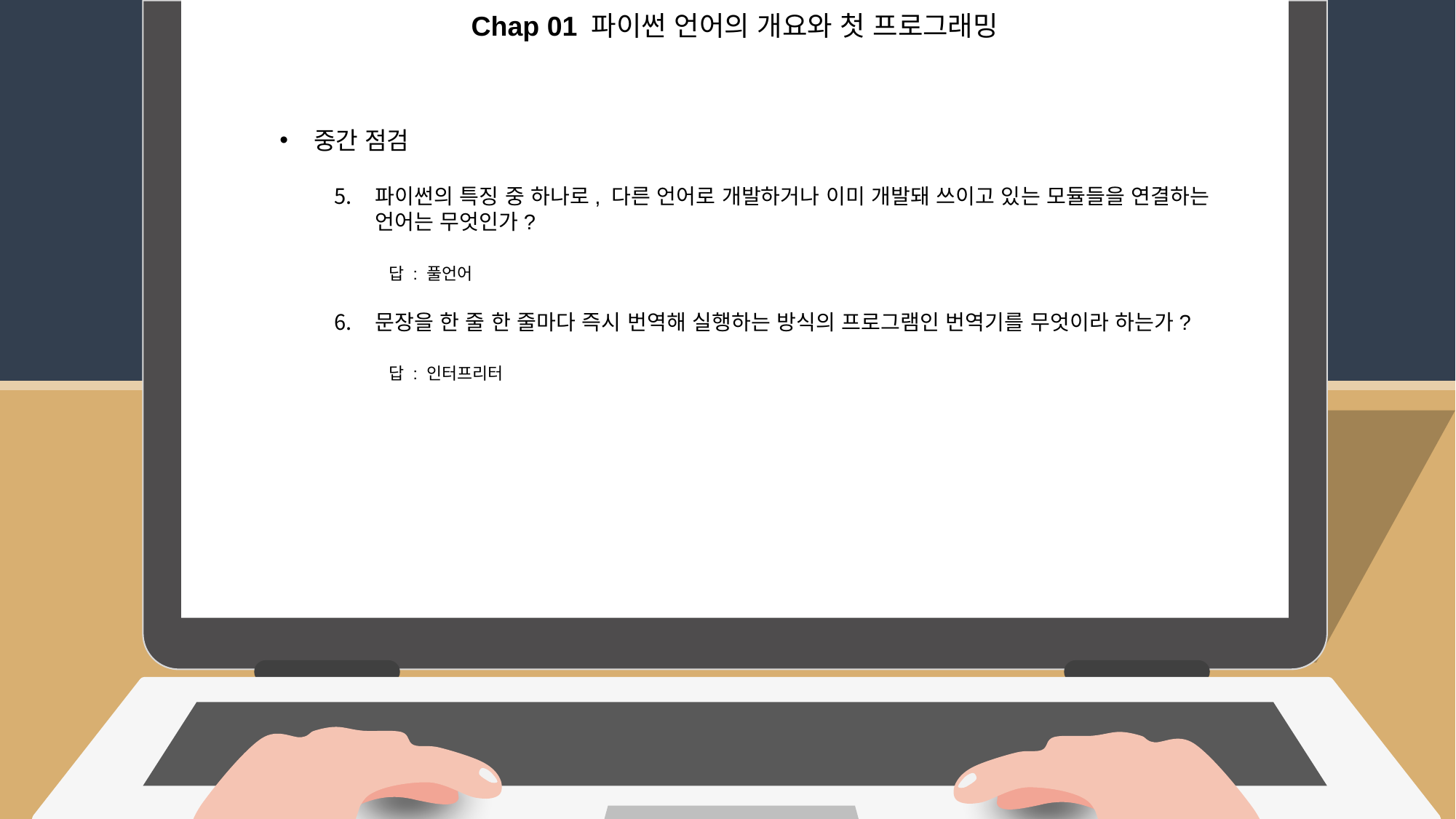

Chap 01 파이썬 언어의 개요와 첫 프로그래밍
중간 점검

파이썬의 특징 중 하나로, 다른 언어로 개발하거나 이미 개발돼 쓰이고 있는 모듈들을 연결하는 언어는 무엇인가?

답 : 풀언어

문장을 한 줄 한 줄마다 즉시 번역해 실행하는 방식의 프로그램인 번역기를 무엇이라 하는가?

답 : 인터프리터